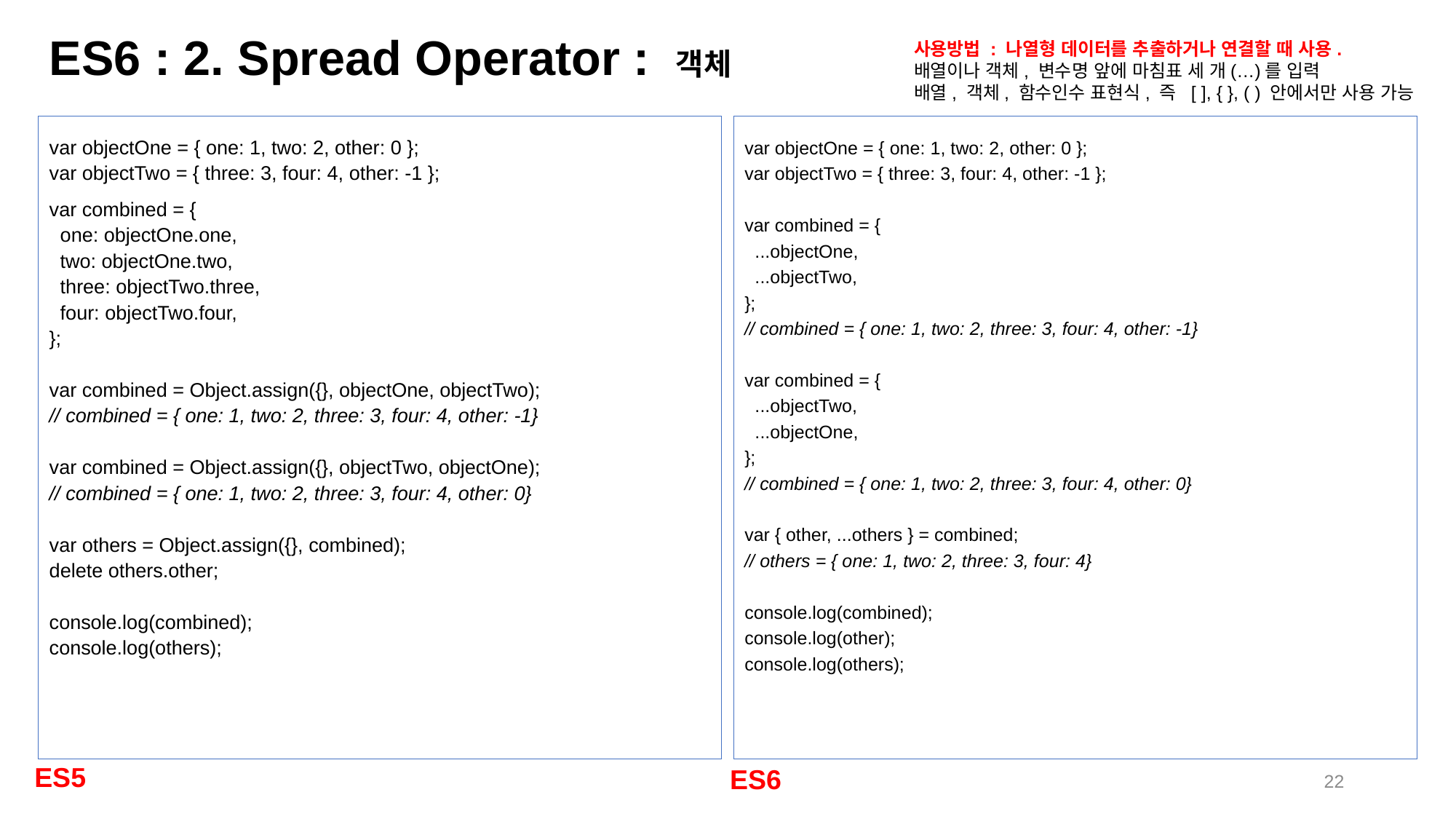

# ES6 : 2. Spread Operator : 객체
사용방법 : 나열형 데이터를 추출하거나 연결할 때 사용.
배열이나 객체, 변수명 앞에 마침표 세 개(…)를 입력
배열, 객체, 함수인수 표현식, 즉  [ ], { }, ( ) 안에서만 사용 가능

var objectOne = { one: 1, two: 2, other: 0 };
var objectTwo = { three: 3, four: 4, other: -1 };
var combined = {
  one: objectOne.one,
  two: objectOne.two,
  three: objectTwo.three,
  four: objectTwo.four,
};

var combined = Object.assign({}, objectOne, objectTwo);
// combined = { one: 1, two: 2, three: 3, four: 4, other: -1}

var combined = Object.assign({}, objectTwo, objectOne);
// combined = { one: 1, two: 2, three: 3, four: 4, other: 0}

var others = Object.assign({}, combined);
delete others.other;

console.log(combined);
console.log(others);

var objectOne = { one: 1, two: 2, other: 0 };
var objectTwo = { three: 3, four: 4, other: -1 };

var combined = {
  ...objectOne,
  ...objectTwo,
};
// combined = { one: 1, two: 2, three: 3, four: 4, other: -1}

var combined = {
  ...objectTwo,
  ...objectOne,
};
// combined = { one: 1, two: 2, three: 3, four: 4, other: 0}

var { other, ...others } = combined;
// others = { one: 1, two: 2, three: 3, four: 4}

console.log(combined);
console.log(other);
console.log(others);
ES5
ES6
22